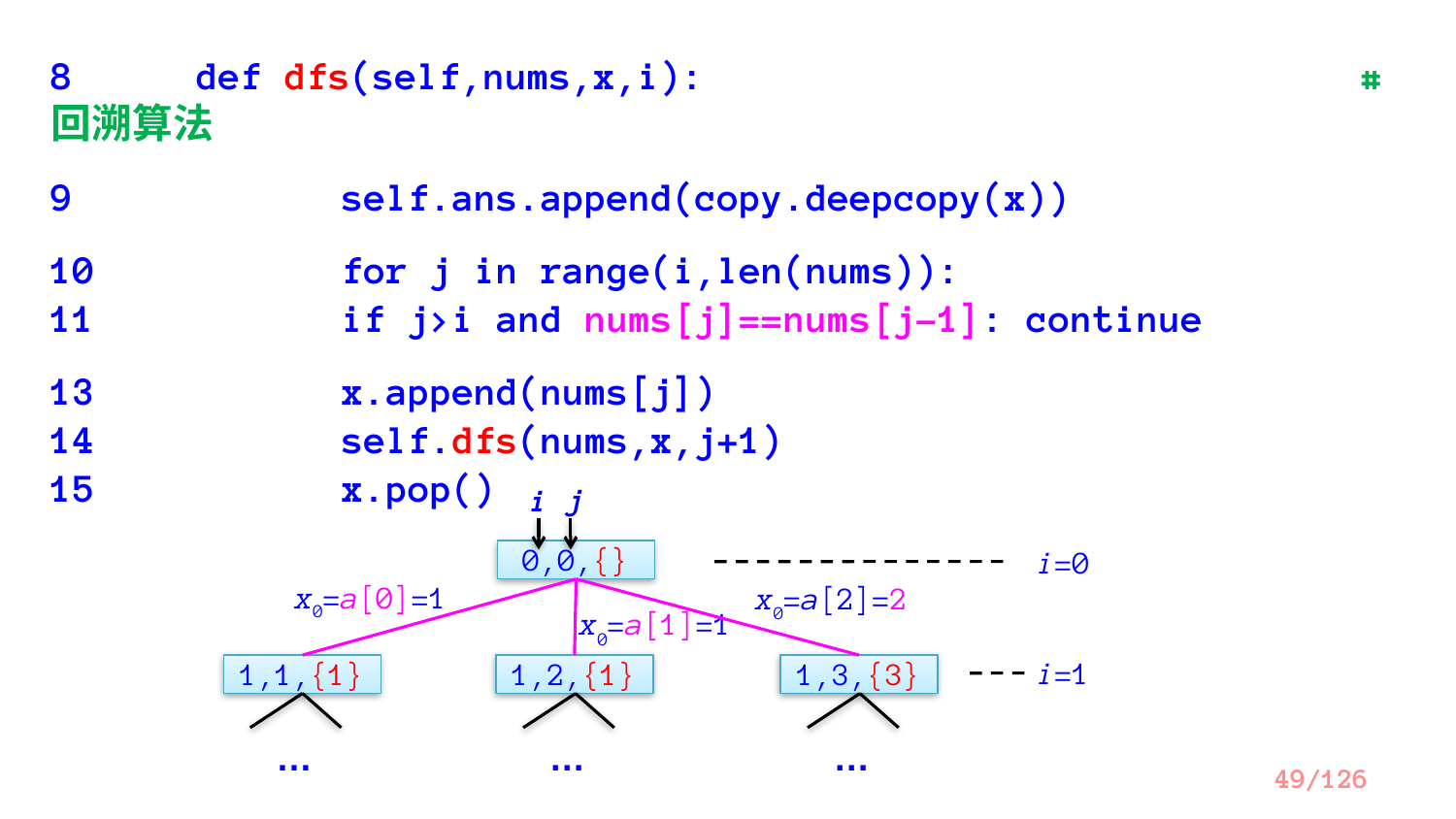

8   	def dfs(self,nums,x,i):					#回溯算法
9      	self.ans.append(copy.deepcopy(x))
10     	for j in range(i,len(nums)):
11       	if j>i and nums[j]==nums[j-1]: continue
13        	x.append(nums[j])
14       	self.dfs(nums,x,j+1)
15       	x.pop()
j
i
0,0,{}
i=0

x0=a[0]=1
x0=a[2]=2
x0=a[1]=1
1,1,{1}
1,2,{1}
1,3,{3}
i=1

…
…
…
49/126